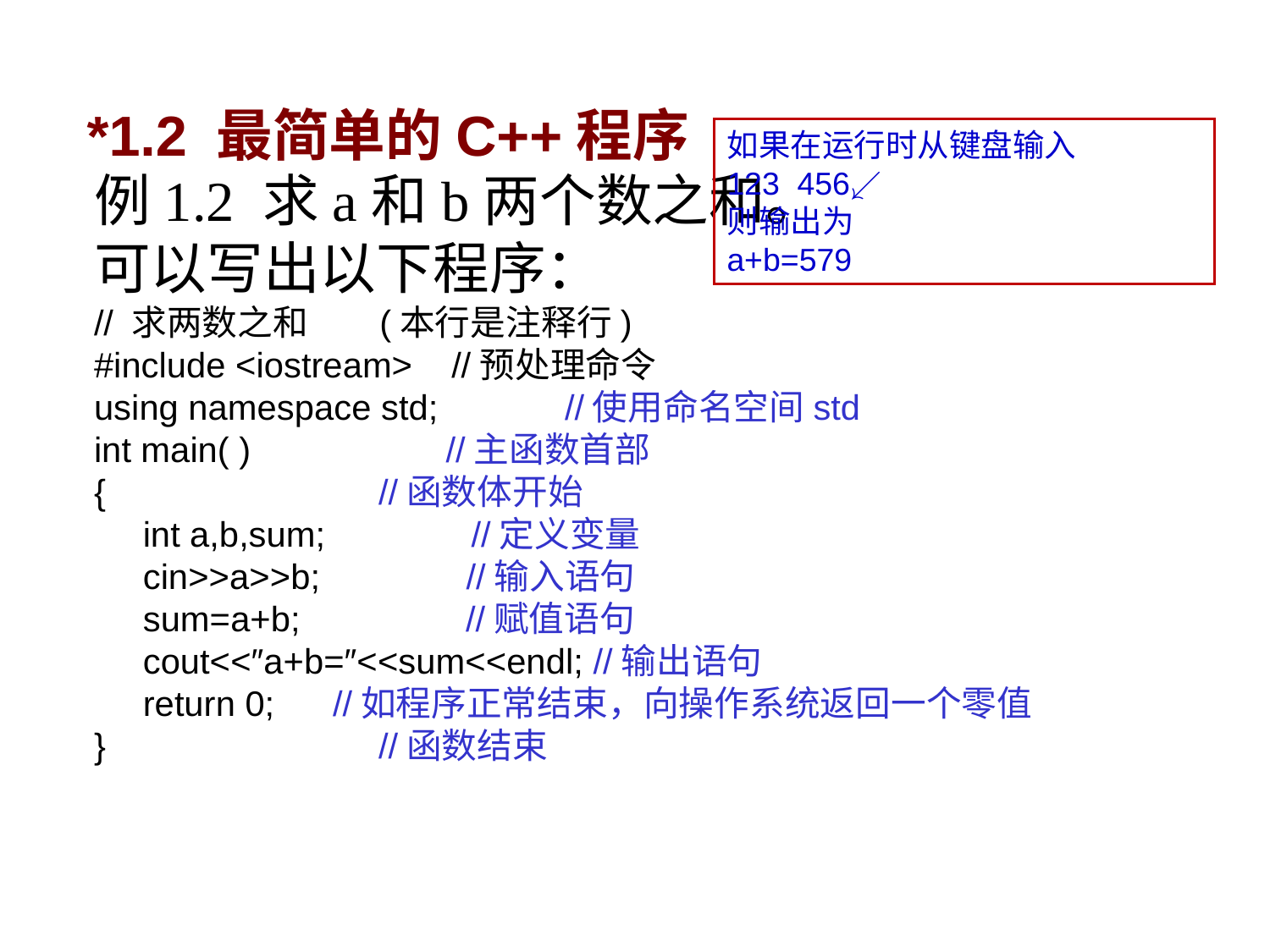

# *1.2 最简单的C++程序
如果在运行时从键盘输入
123  456↙
则输出为
a+b=579
例1.2 求a和b两个数之和。
可以写出以下程序：
// 求两数之和        (本行是注释行)
#include <iostream>    //预处理命令
using namespace std;             //使用命名空间std
int main( )                    //主函数首部
{                            //函数体开始
     int a,b,sum;               //定义变量
     cin>>a>>b;               //输入语句
     sum=a+b;                 //赋值语句
     cout<<″a+b=″<<sum<<endl; //输出语句
     return 0;      //如程序正常结束，向操作系统返回一个零值
}                            //函数结束